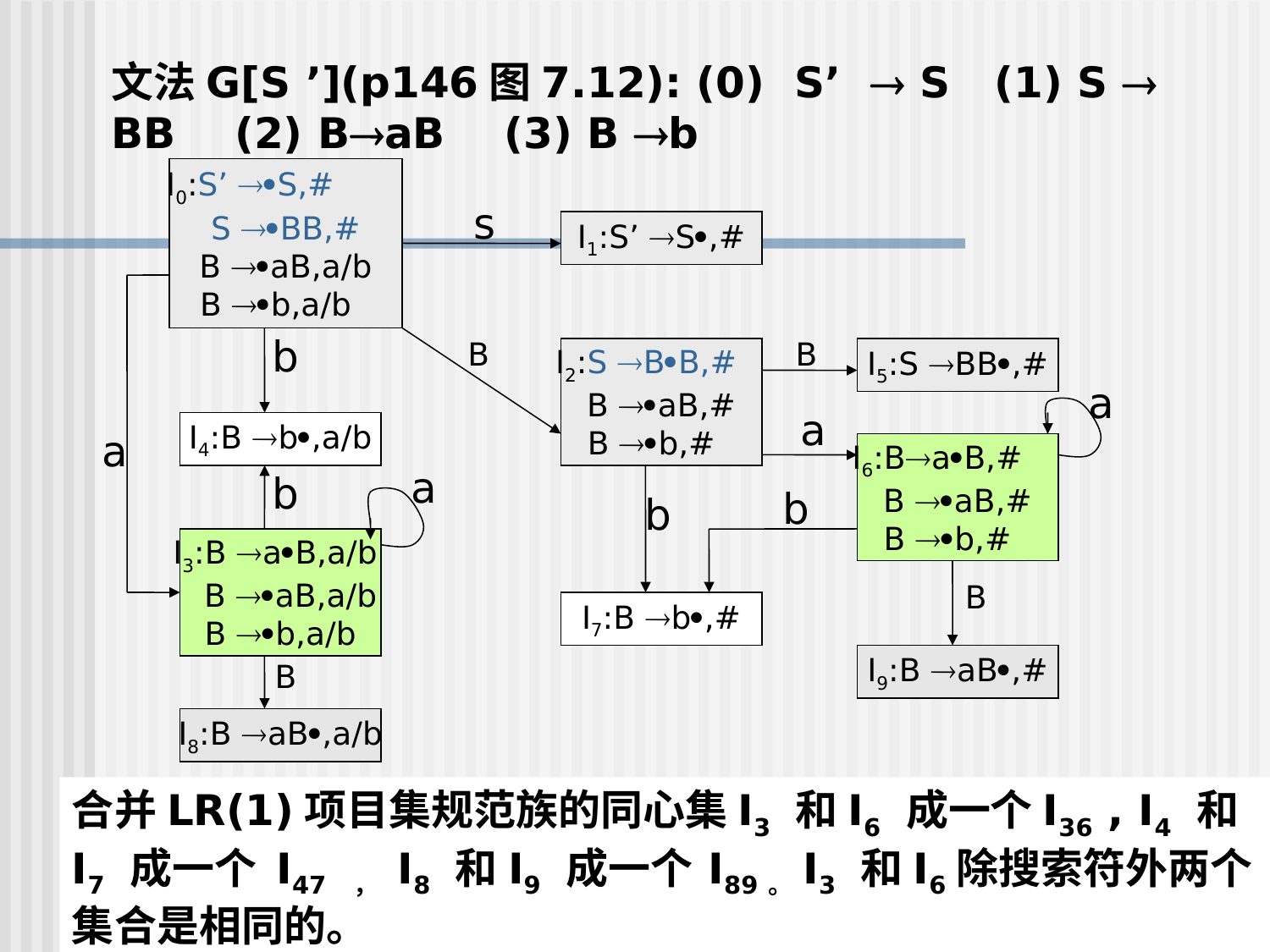

文法G[S ’](p146图7.12): (0)  S’  → S   (1) S → BB    (2) B→aB    (3) B →b
I0:S’ →•S,#
S →•BB,#
B →•aB,a/b
B →•b,a/b
s
I1:S’ →S•,#

b

B
B
I2:S →B•B,#
B →•aB,#
B →•b,#
I5:S →BB•,#

a

a
I4:B →b•,a/b

a
I6:B→a•B,#
B →•aB,#
B →•b,#
a

b

b
b

I3:B →a•B,a/b
  B →•aB,a/b
  B →•b,a/b

B

I7:B →b•,#
I9:B →aB•,#
B

I8:B →aB•,a/b
合并LR(1)项目集规范族的同心集I3 和I6 成一个I36 , I4 和I7 成一个 I47  ， I8 和I9 成一个 I89。I3 和I6除搜索符外两个集合是相同的。